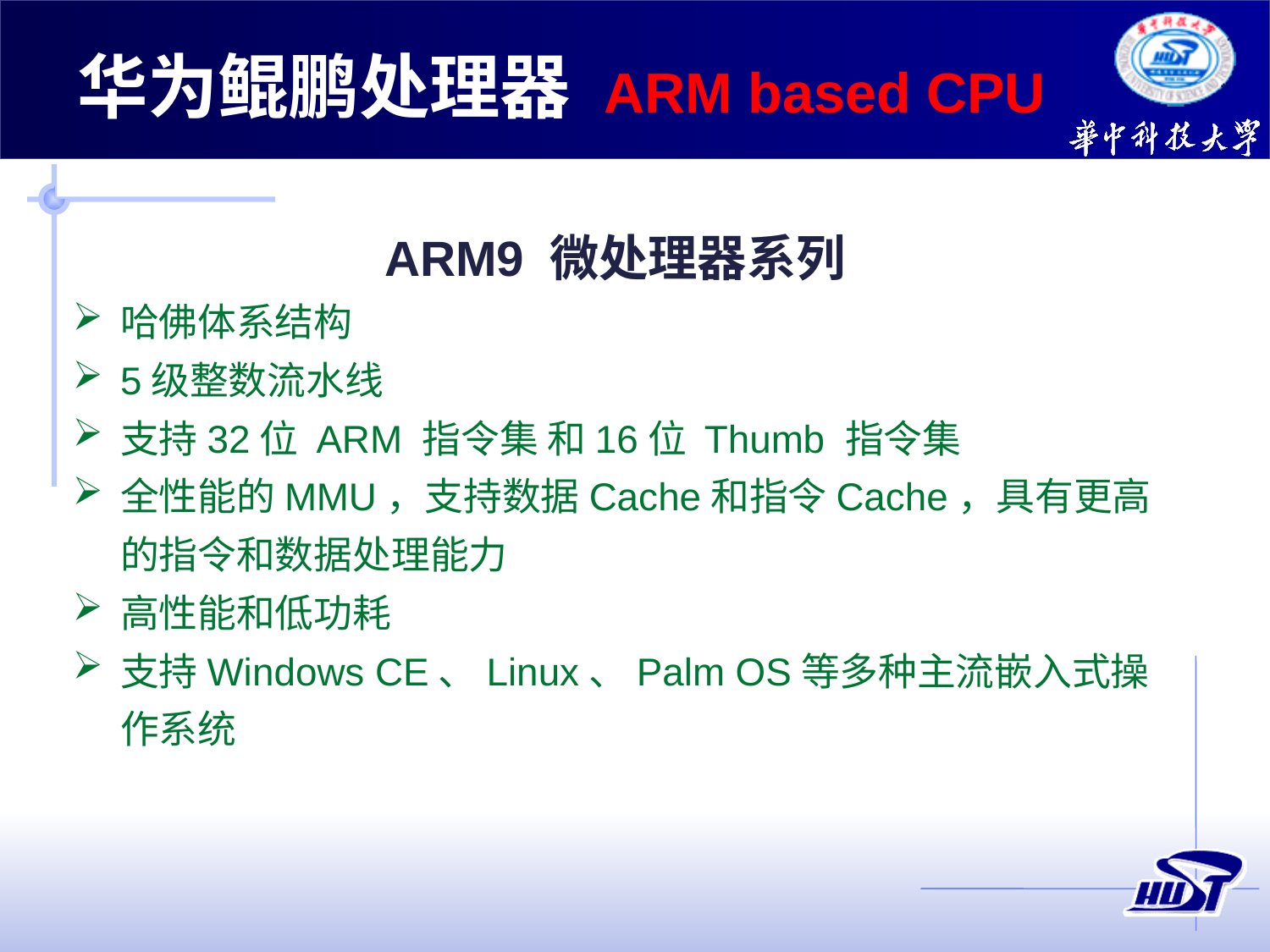

华为鲲鹏处理器 ARM based CPU
ARM9 微处理器系列
哈佛体系结构
5级整数流水线
支持32位 ARM 指令集 和16位 Thumb 指令集
全性能的MMU，支持数据Cache和指令Cache，具有更高的指令和数据处理能力
高性能和低功耗
支持Windows CE、Linux、Palm OS等多种主流嵌入式操作系统